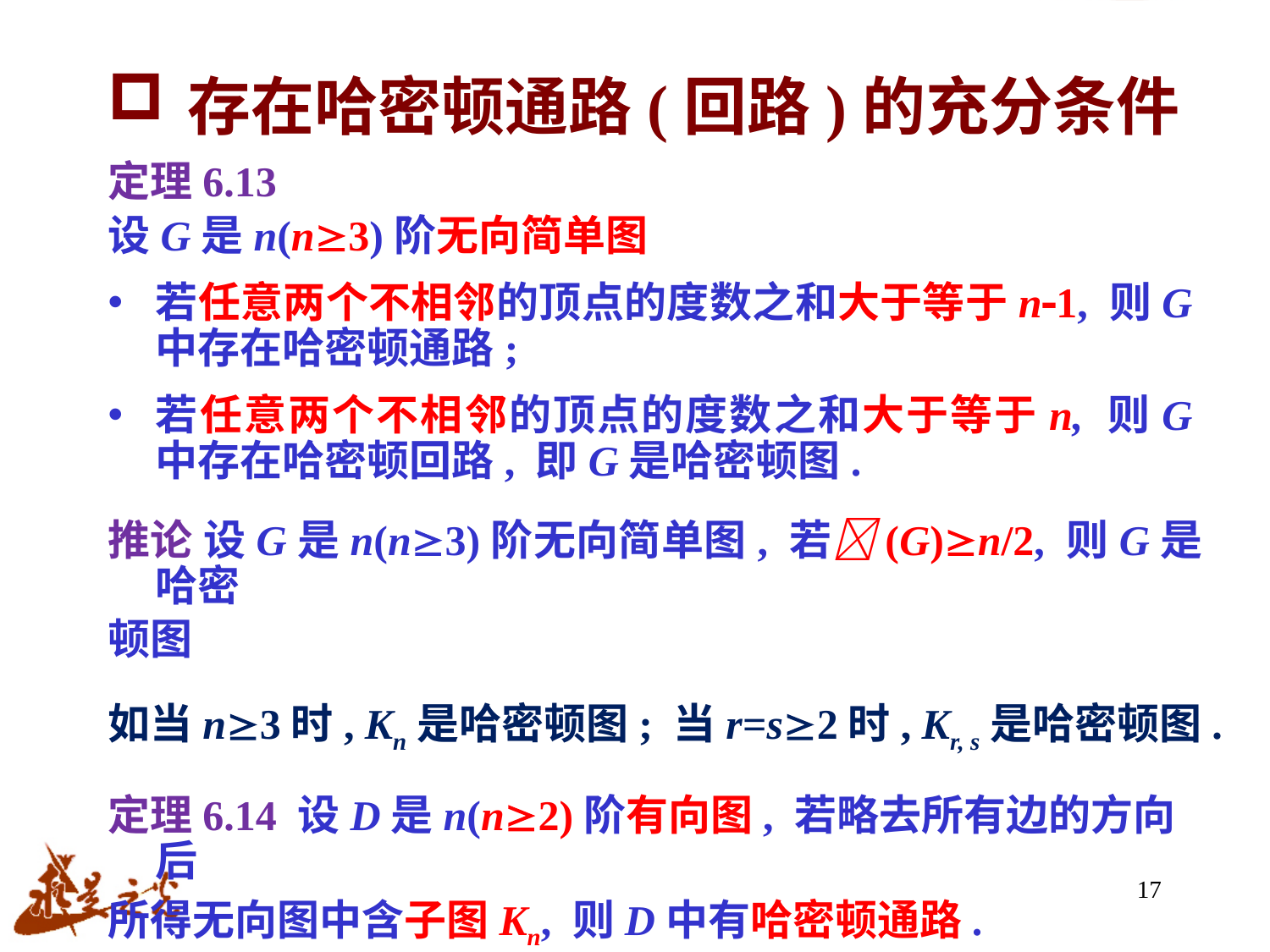

# 存在哈密顿通路(回路)的充分条件
定理6.13
设G是n(n≥3)阶无向简单图
若任意两个不相邻的顶点的度数之和大于等于n−1, 则G中存在哈密顿通路;
若任意两个不相邻的顶点的度数之和大于等于n, 则G中存在哈密顿回路, 即G是哈密顿图.
推论 设G是n(n≥3)阶无向简单图, 若δ(G)≥n/2, 则G是哈密
顿图
如当n≥3时, Kn是哈密顿图; 当r=s≥2时, Kr, s是哈密顿图.
定理6.14 设D是n(n≥2)阶有向图, 若略去所有边的方向后
所得无向图中含子图Kn, 则D中有哈密顿通路.
17